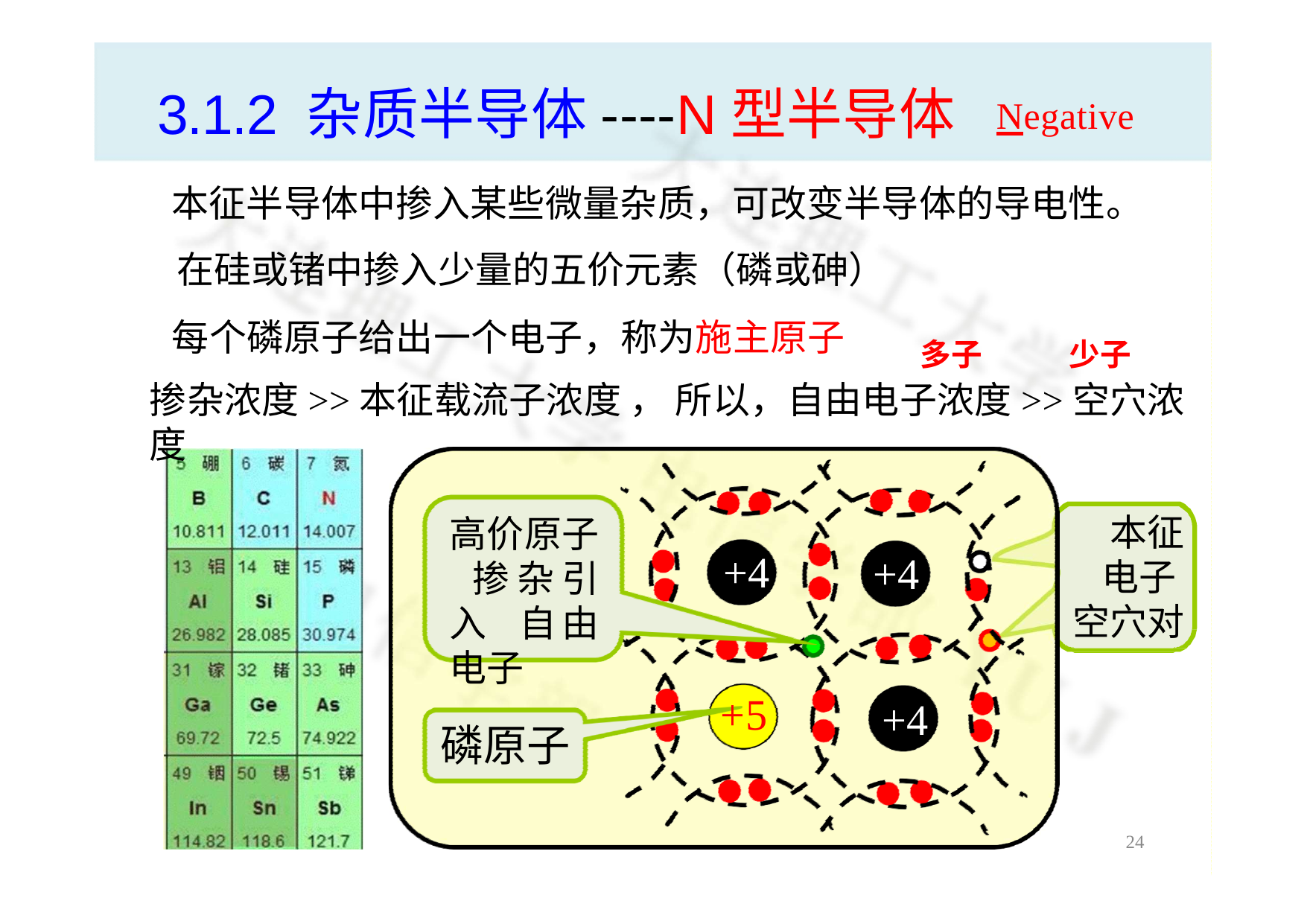

# 3.1.2 杂质半导体----N型半导体
Negative
本征半导体中掺入某些微量杂质，可改变半导体的导电性。  在硅或锗中掺入少量的五价元素（磷或砷）
每个磷原子给出一个电子，称为施主原子
多子	少子
掺杂浓度>>本征载流子浓度 ， 所以，自由电子浓度>>空穴浓度

本征  电子  空穴对
高价原子  掺杂引入  自由电子
+4
+4
+5
+4
磷原子
24